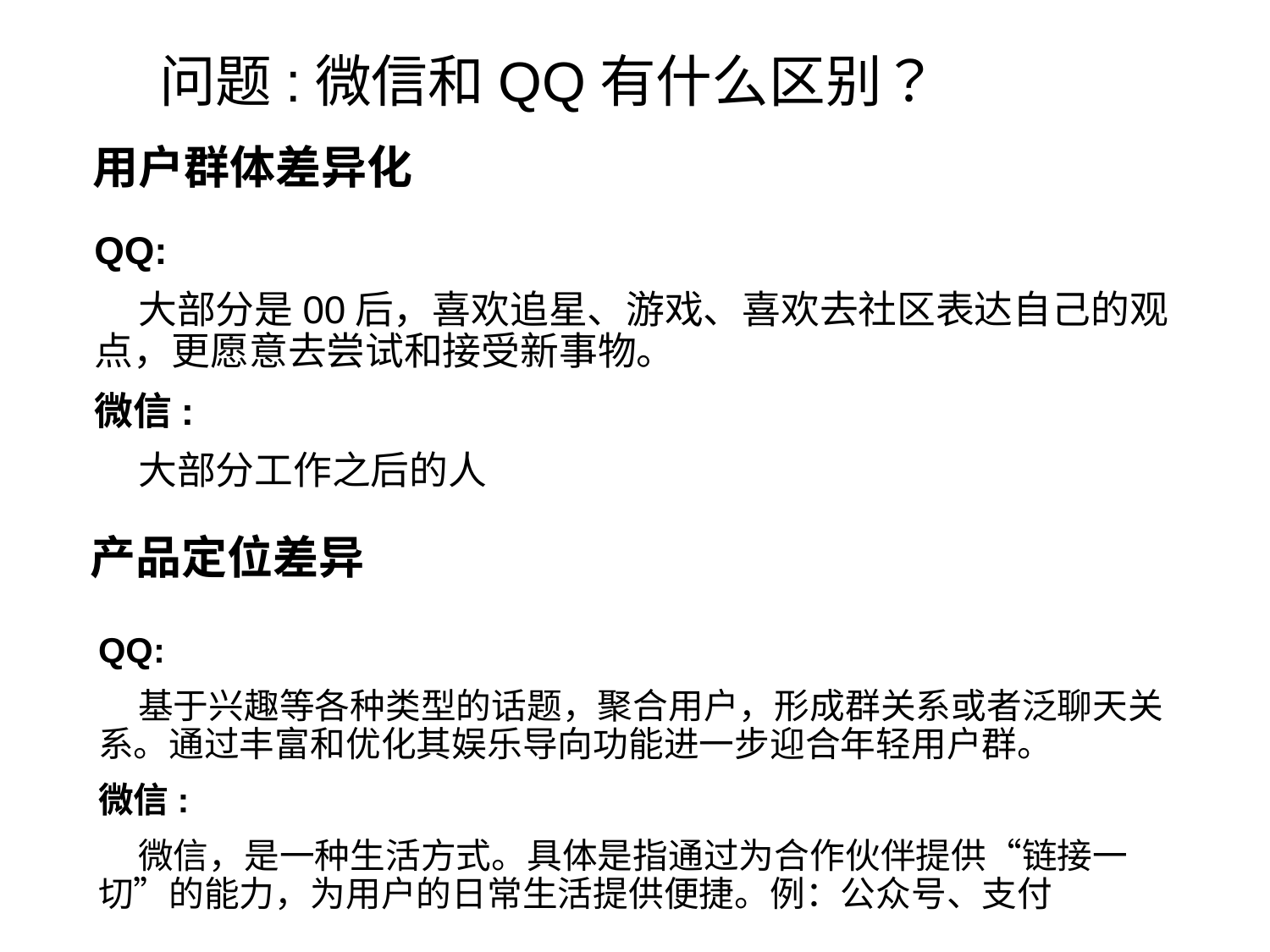

# 问题:微信和QQ有什么区别？
用户群体差异化
QQ:
    大部分是00后，喜欢追星、游戏、喜欢去社区表达自己的观点，更愿意去尝试和接受新事物。
微信:
    大部分工作之后的人
产品定位差异
QQ:
    基于兴趣等各种类型的话题，聚合用户，形成群关系或者泛聊天关系。通过丰富和优化其娱乐导向功能进一步迎合年轻用户群。
微信:
    微信，是一种生活方式。具体是指通过为合作伙伴提供“链接一切”的能力，为用户的日常生活提供便捷。例：公众号、支付